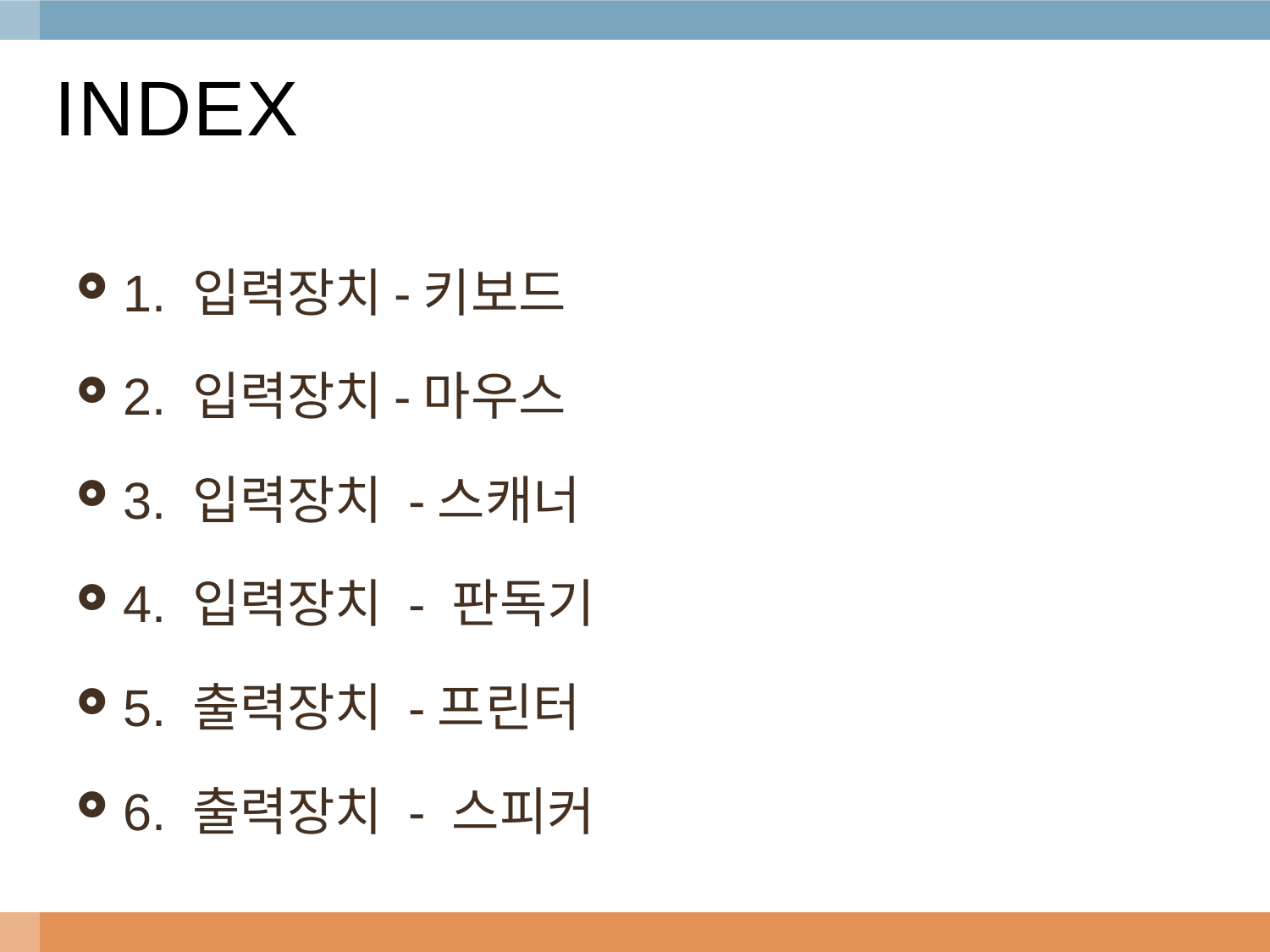

# INDEX
1. 입력장치-키보드
2. 입력장치-마우스
3. 입력장치 -스캐너
4. 입력장치 - 판독기
5. 출력장치 -프린터
6. 출력장치 - 스피커